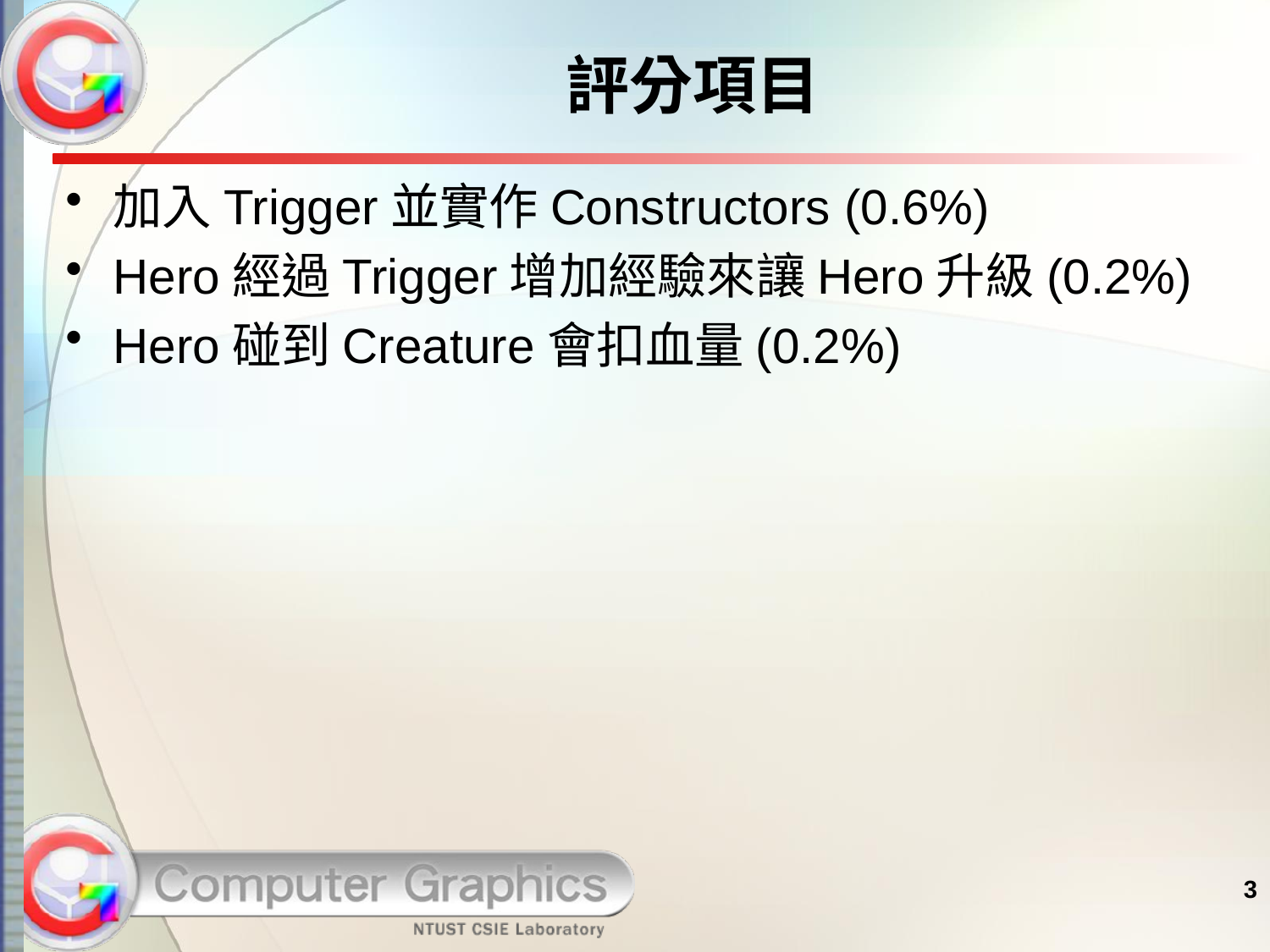

# 評分項目
加入Trigger並實作Constructors (0.6%)
Hero經過Trigger增加經驗來讓Hero升級(0.2%)
Hero碰到Creature會扣血量(0.2%)
3